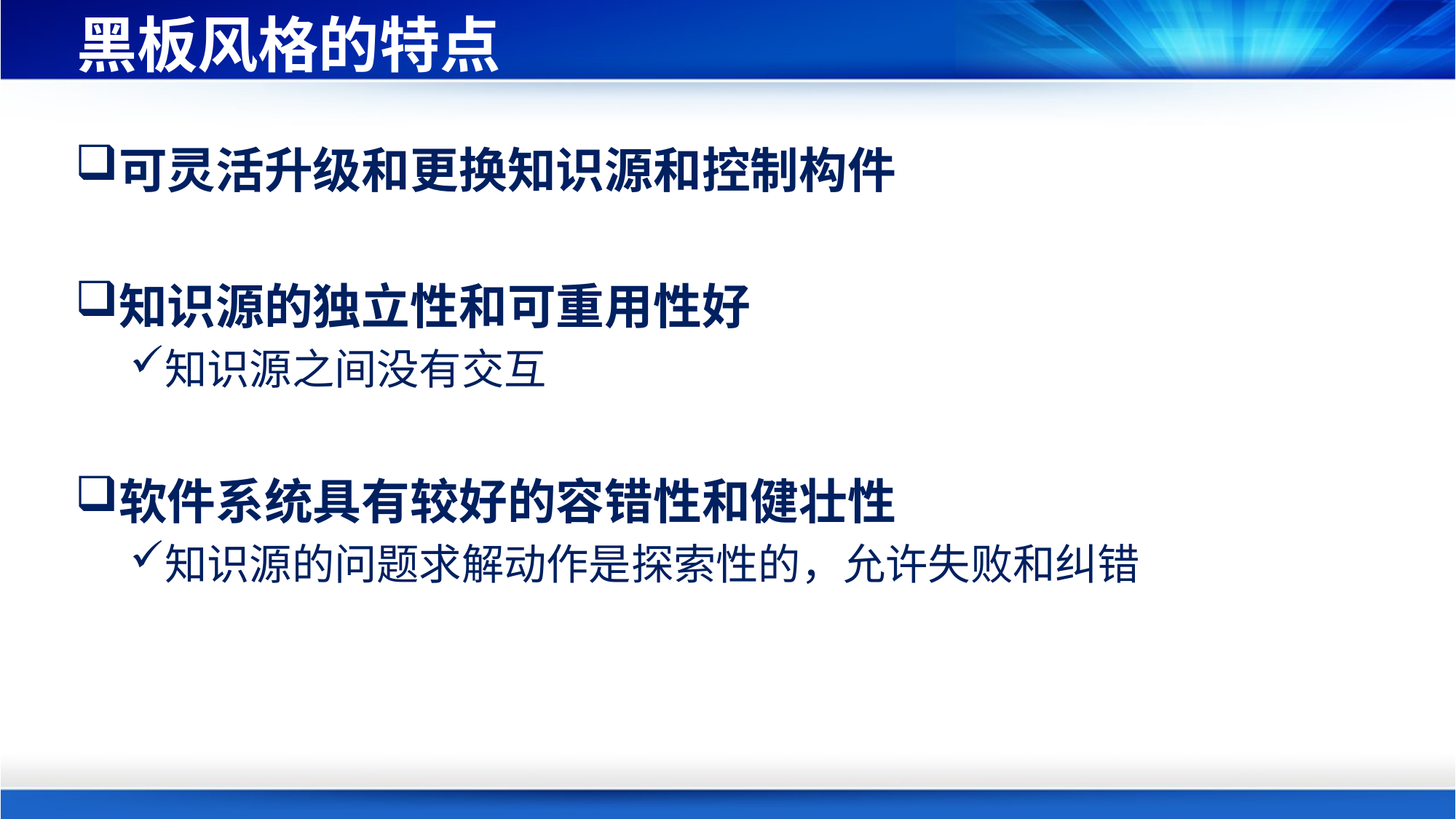

# 黑板风格的特点
可灵活升级和更换知识源和控制构件

知识源的独立性和可重用性好
知识源之间没有交互

软件系统具有较好的容错性和健壮性
知识源的问题求解动作是探索性的，允许失败和纠错